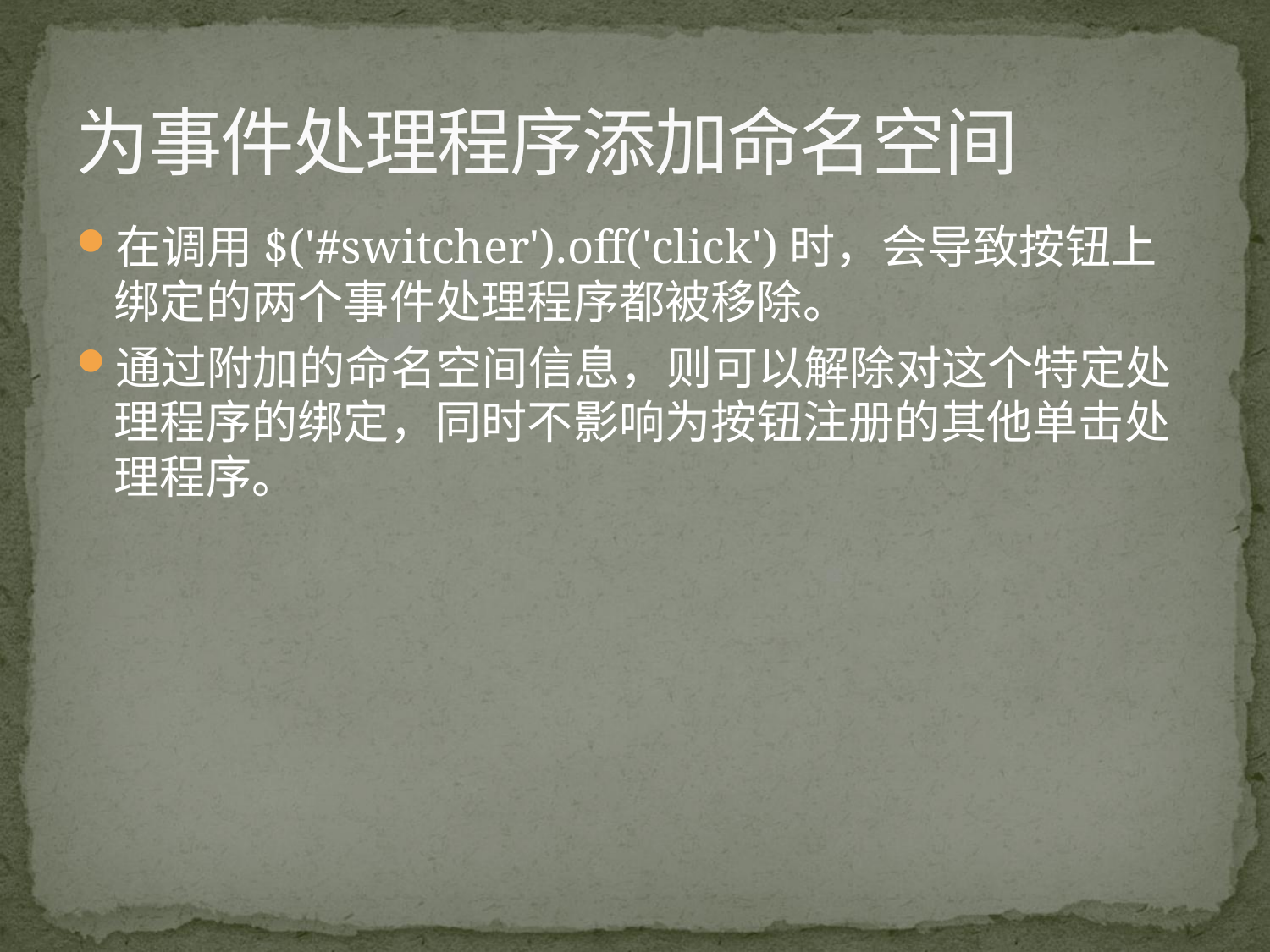

# 为事件处理程序添加命名空间
在调用$('#switcher').off('click')时，会导致按钮上绑定的两个事件处理程序都被移除。
通过附加的命名空间信息，则可以解除对这个特定处理程序的绑定，同时不影响为按钮注册的其他单击处理程序。